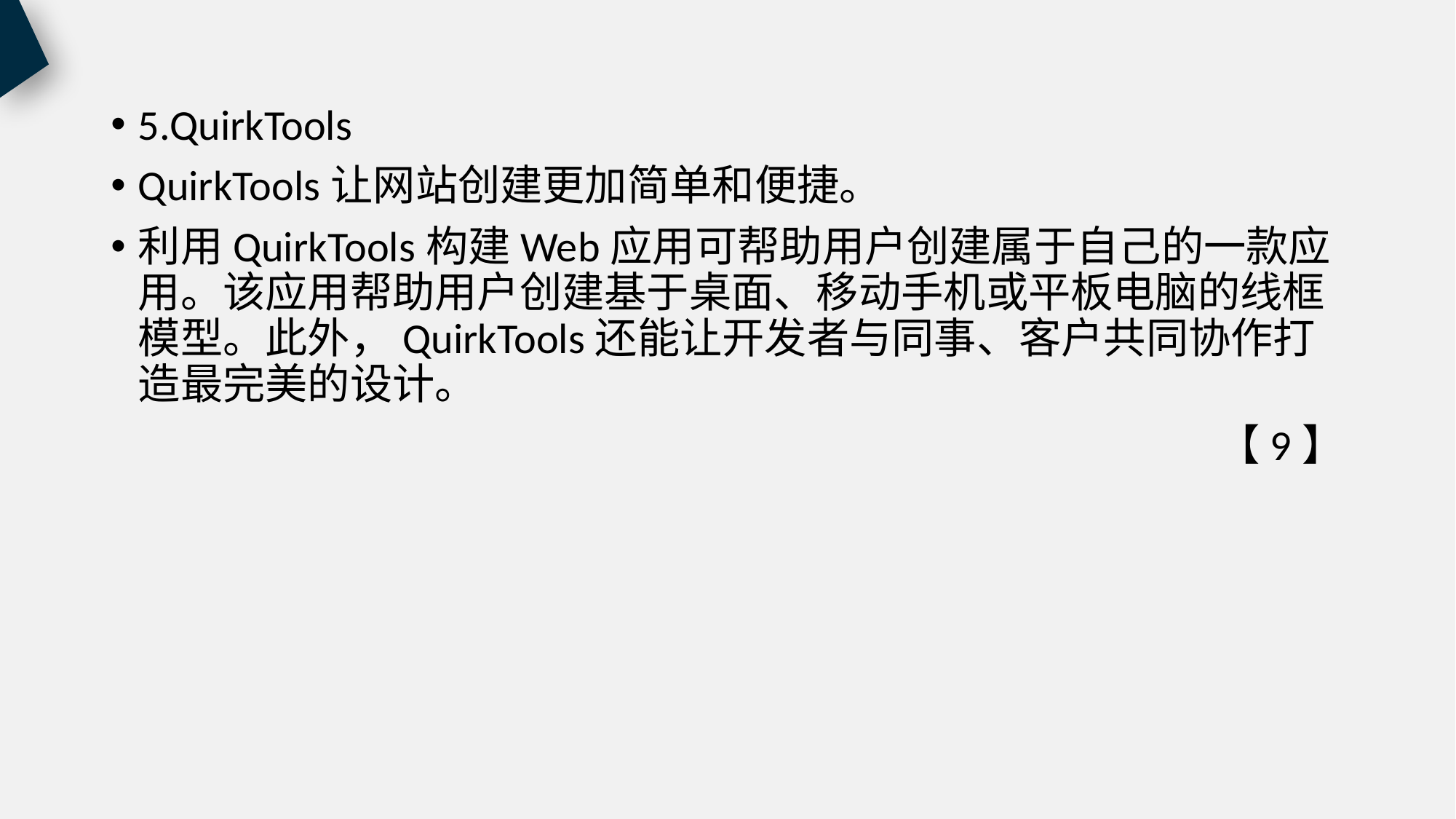

5.QuirkTools
QuirkTools让网站创建更加简单和便捷。
利用QuirkTools构建Web应用可帮助用户创建属于自己的一款应用。该应用帮助用户创建基于桌面、移动手机或平板电脑的线框模型。此外，QuirkTools还能让开发者与同事、客户共同协作打造最完美的设计。
【9】